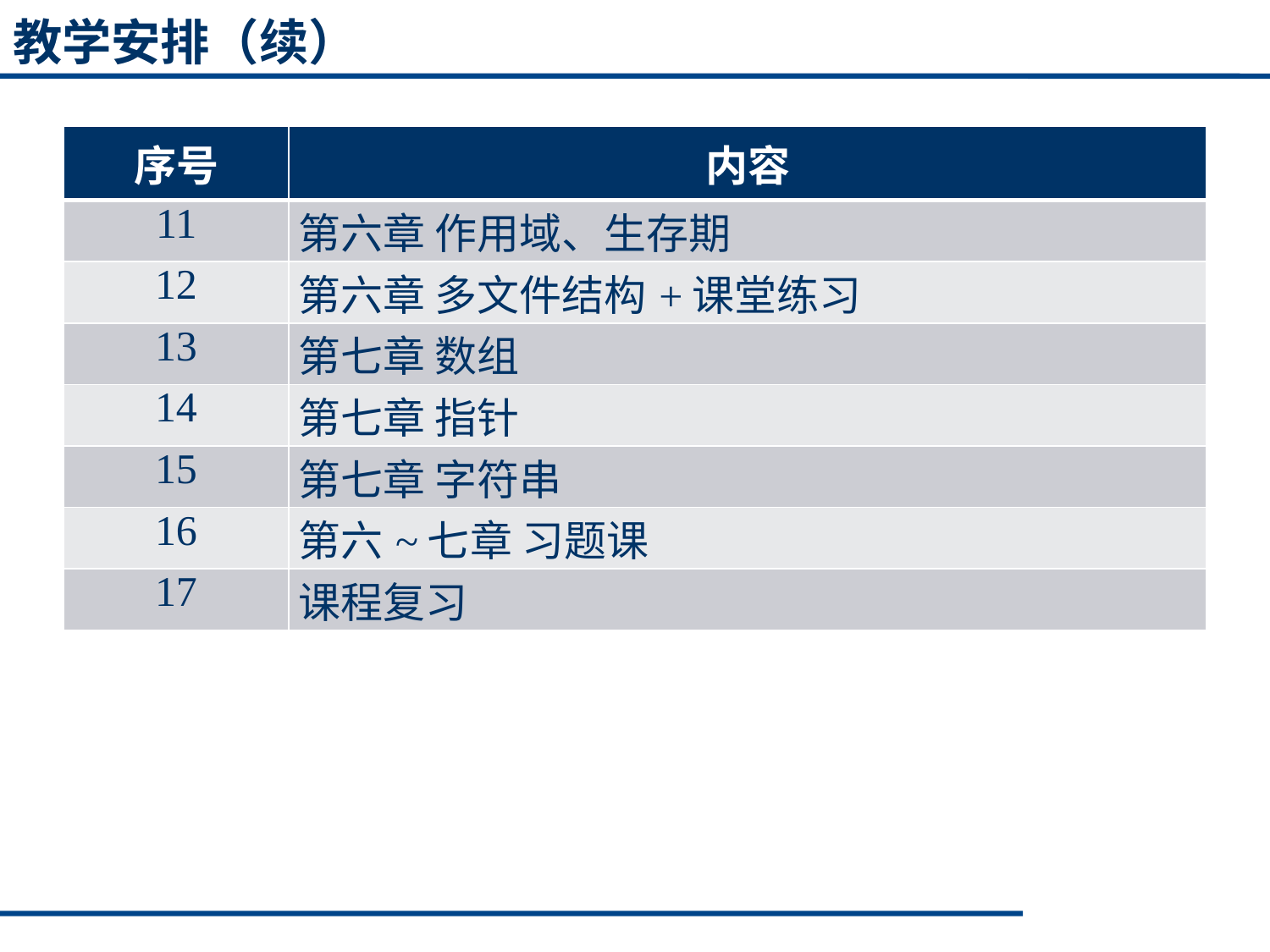

# 教学安排（续）
| 序号 | 内容 |
| --- | --- |
| 11 | 第六章 作用域、生存期 |
| 12 | 第六章 多文件结构+课堂练习 |
| 13 | 第七章 数组 |
| 14 | 第七章 指针 |
| 15 | 第七章 字符串 |
| 16 | 第六~七章 习题课 |
| 17 | 课程复习 |